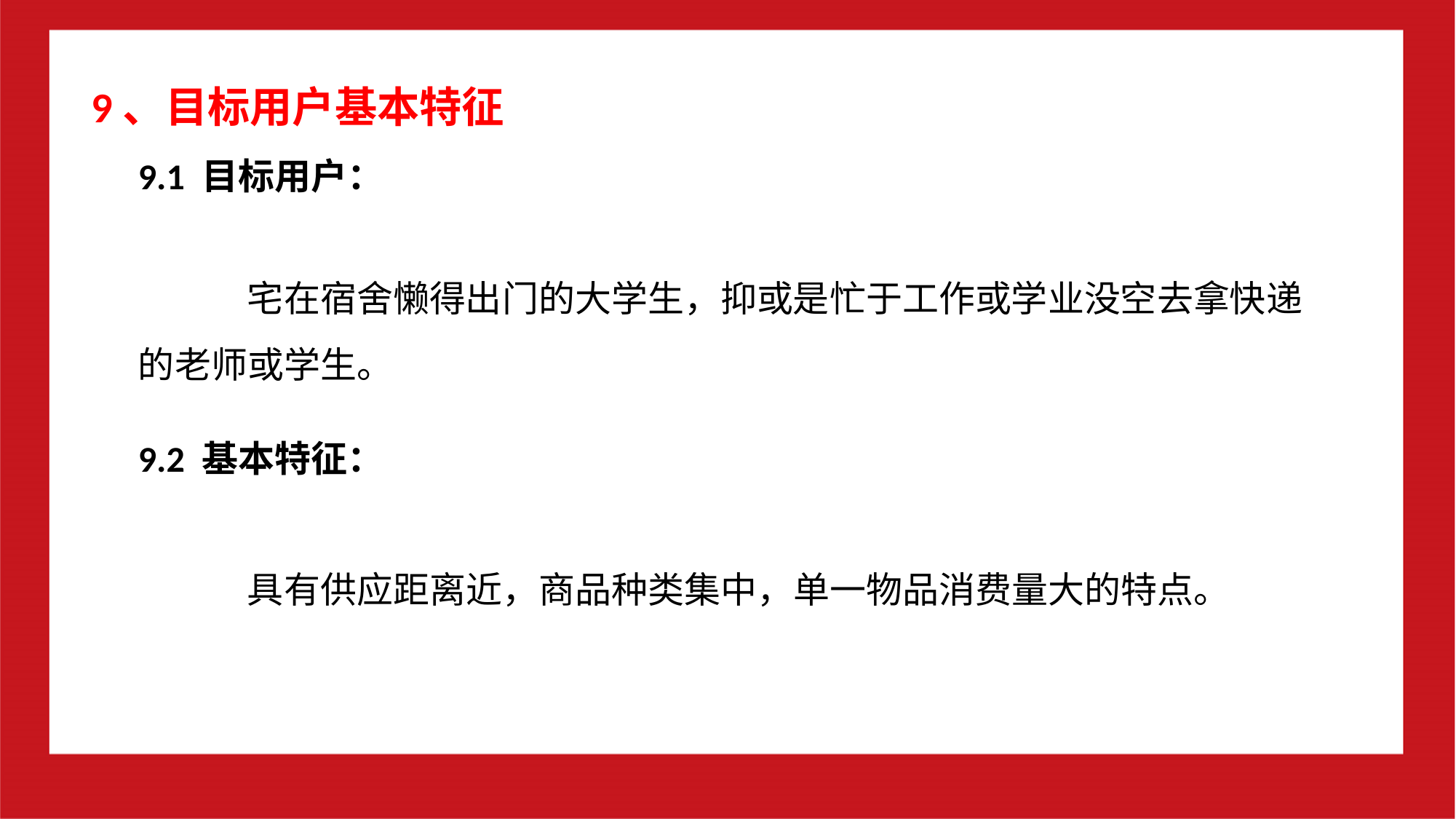

9、目标用户基本特征
9.1 目标用户：

	宅在宿舍懒得出门的大学生，抑或是忙于工作或学业没空去拿快递的老师或学生。
9.2 基本特征：

	具有供应距离近，商品种类集中，单一物品消费量大的特点。